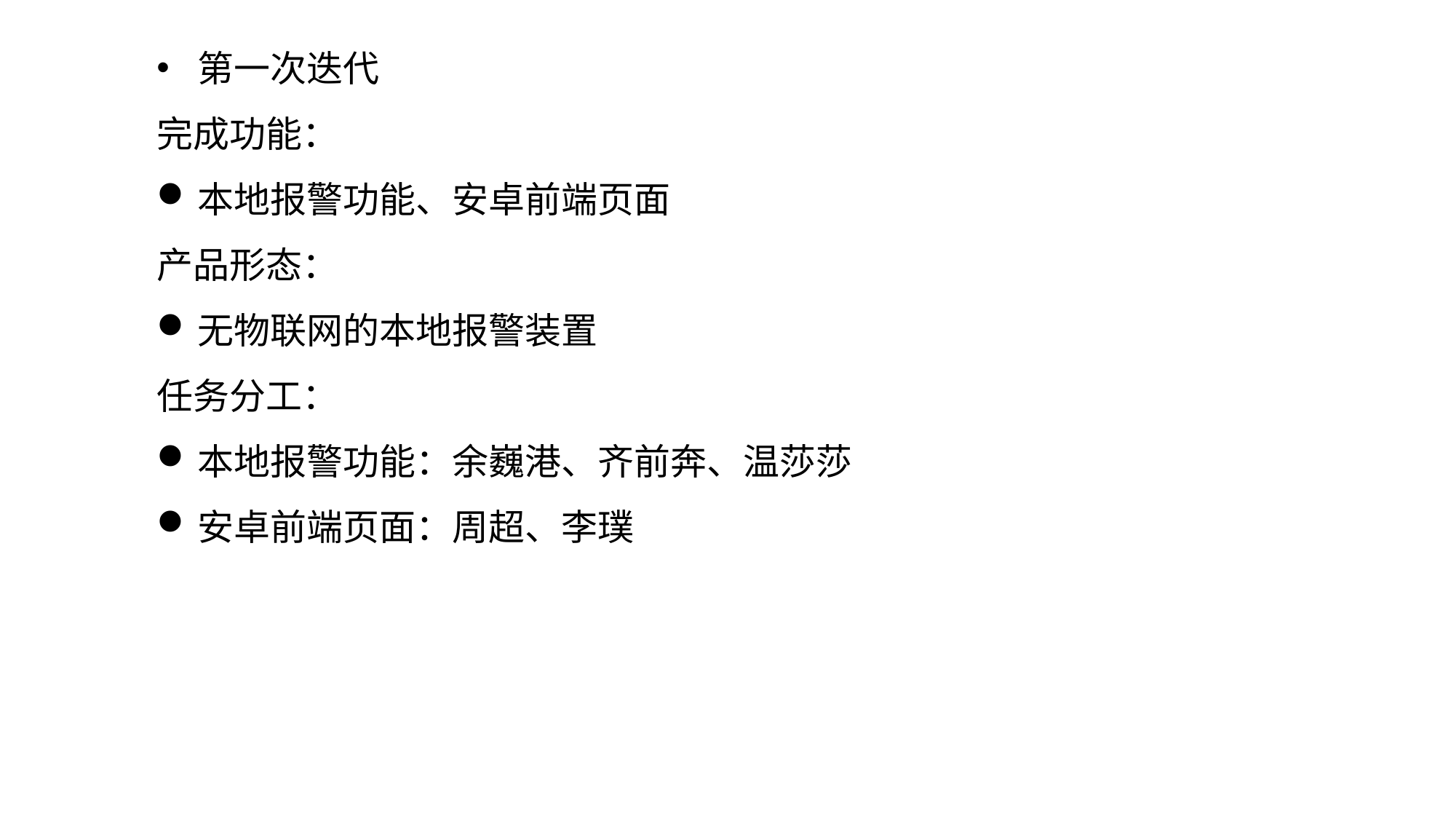

第一次迭代
完成功能：
本地报警功能、安卓前端页面
产品形态：
无物联网的本地报警装置
任务分工：
本地报警功能：余巍港、齐前奔、温莎莎
安卓前端页面：周超、李璞